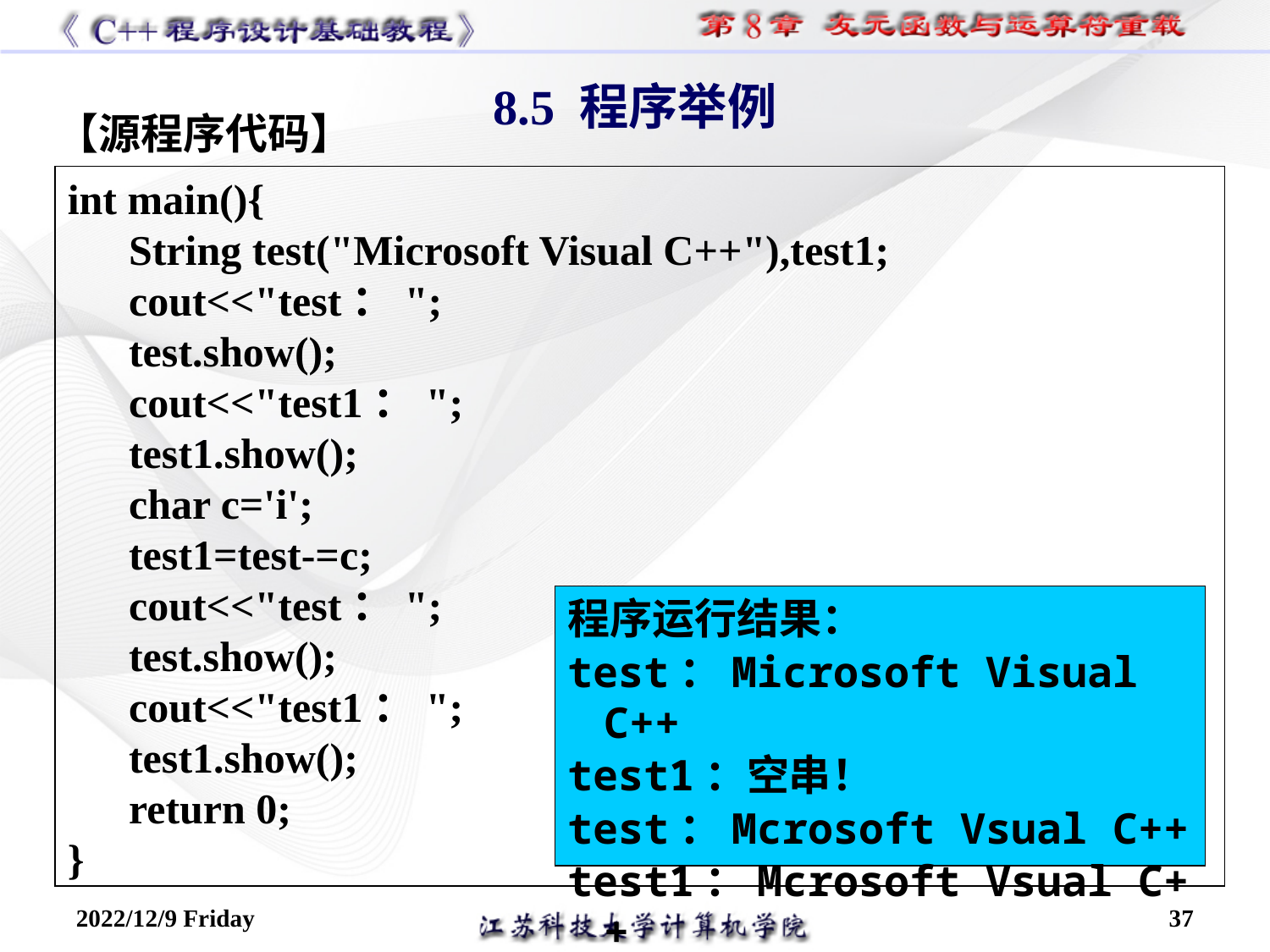

8.5 程序举例
【源程序代码】
int main(){
String test("Microsoft Visual C++"),test1;
cout<<"test：";
test.show();
cout<<"test1：";
test1.show();
char c='i';
test1=test-=c;
cout<<"test：";
test.show();
cout<<"test1：";
test1.show();
return 0;
}
程序运行结果：
test：Microsoft Visual C++
test1：空串！
test：Mcrosoft Vsual C++
test1：Mcrosoft Vsual C++